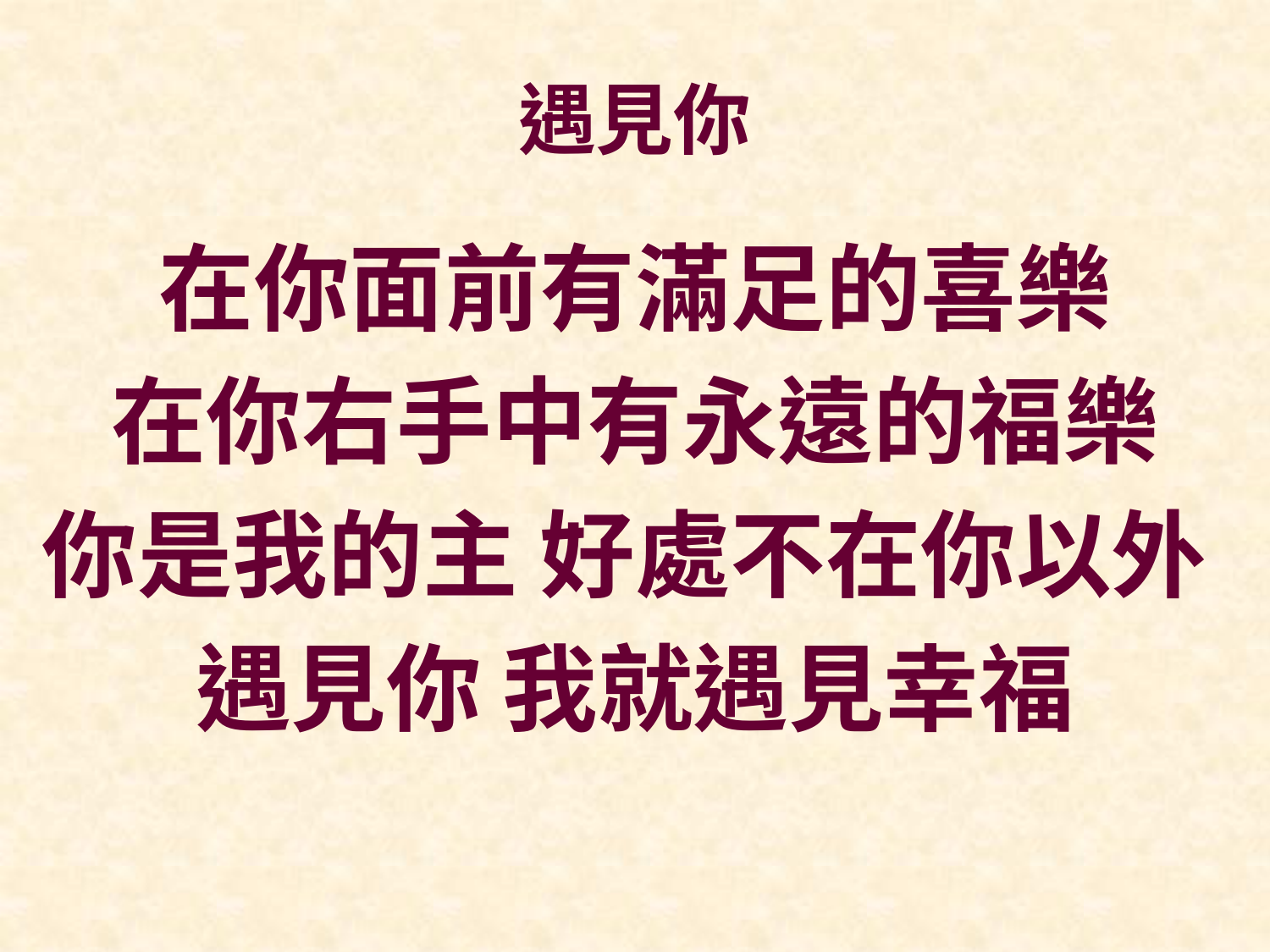

# 遇見你
在你面前有滿足的喜樂
在你右手中有永遠的福樂
你是我的主 好處不在你以外
遇見你 我就遇見幸福